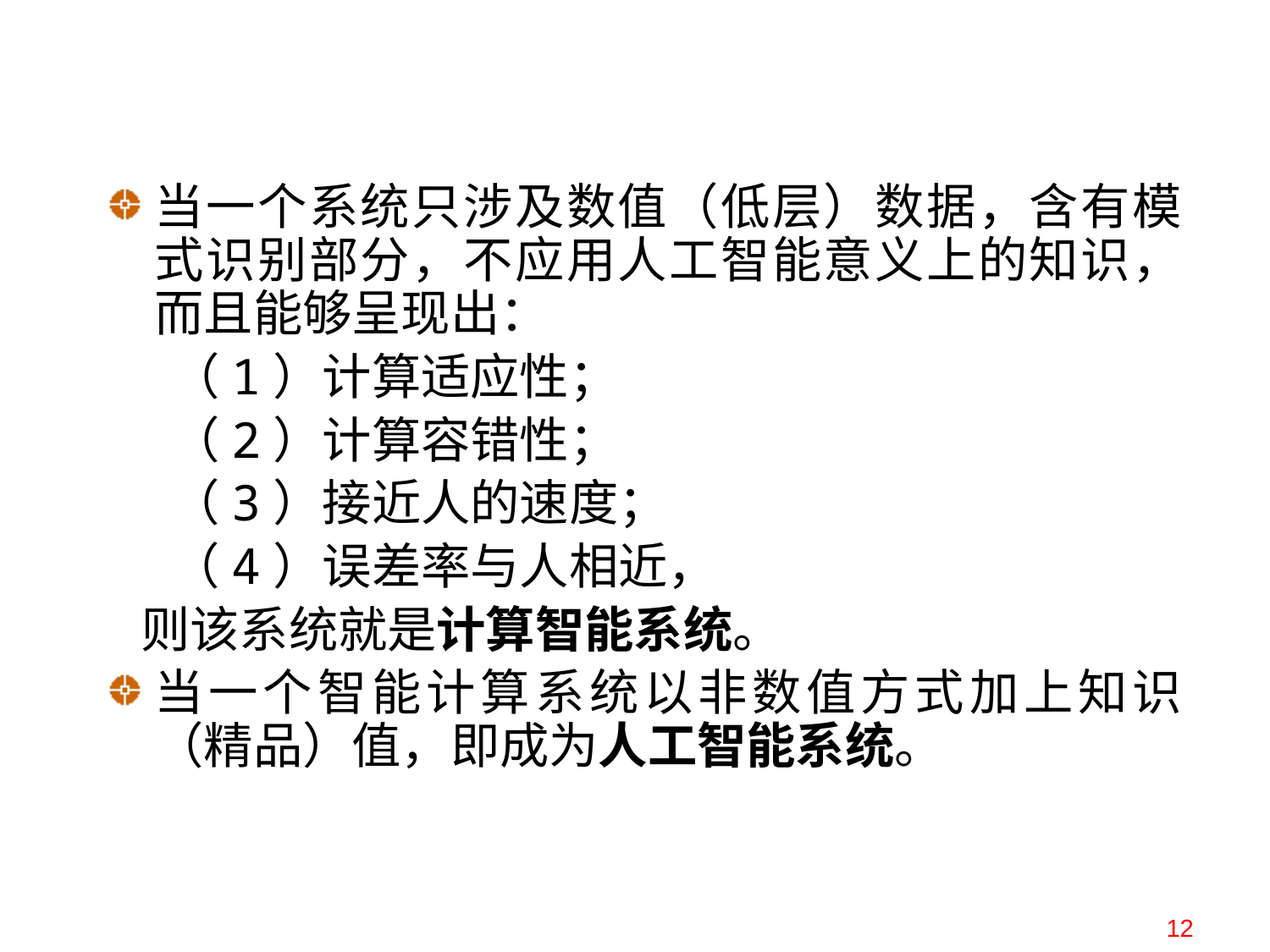

当一个系统只涉及数值（低层）数据，含有模式识别部分，不应用人工智能意义上的知识，而且能够呈现出：
（1）计算适应性；
（2）计算容错性；
（3）接近人的速度；
（4）误差率与人相近，
  则该系统就是计算智能系统。
当一个智能计算系统以非数值方式加上知识（精品）值，即成为人工智能系统。
12